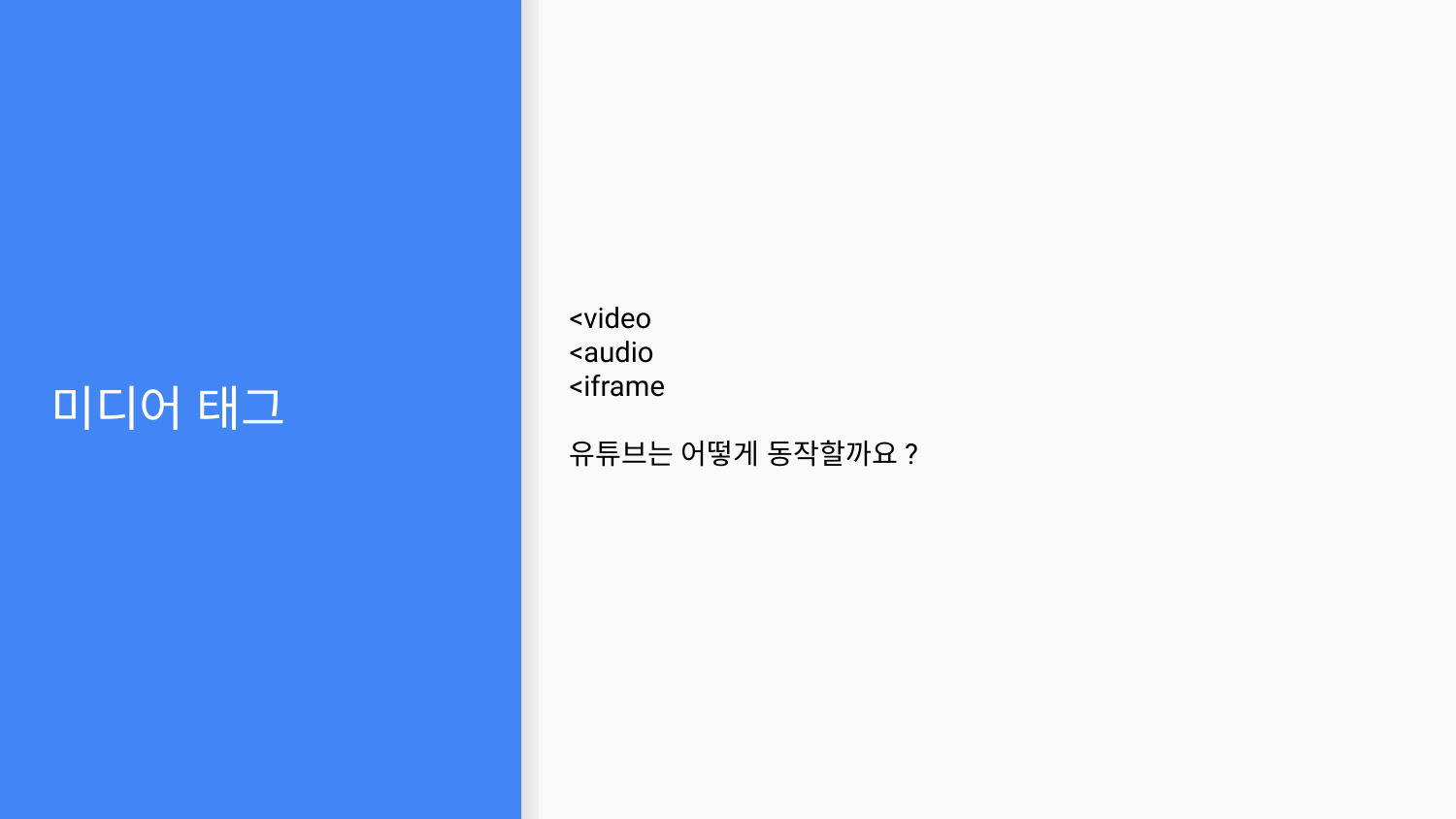

# 미디어 태그
<video
<audio
<iframe

유튜브는 어떻게 동작할까요?